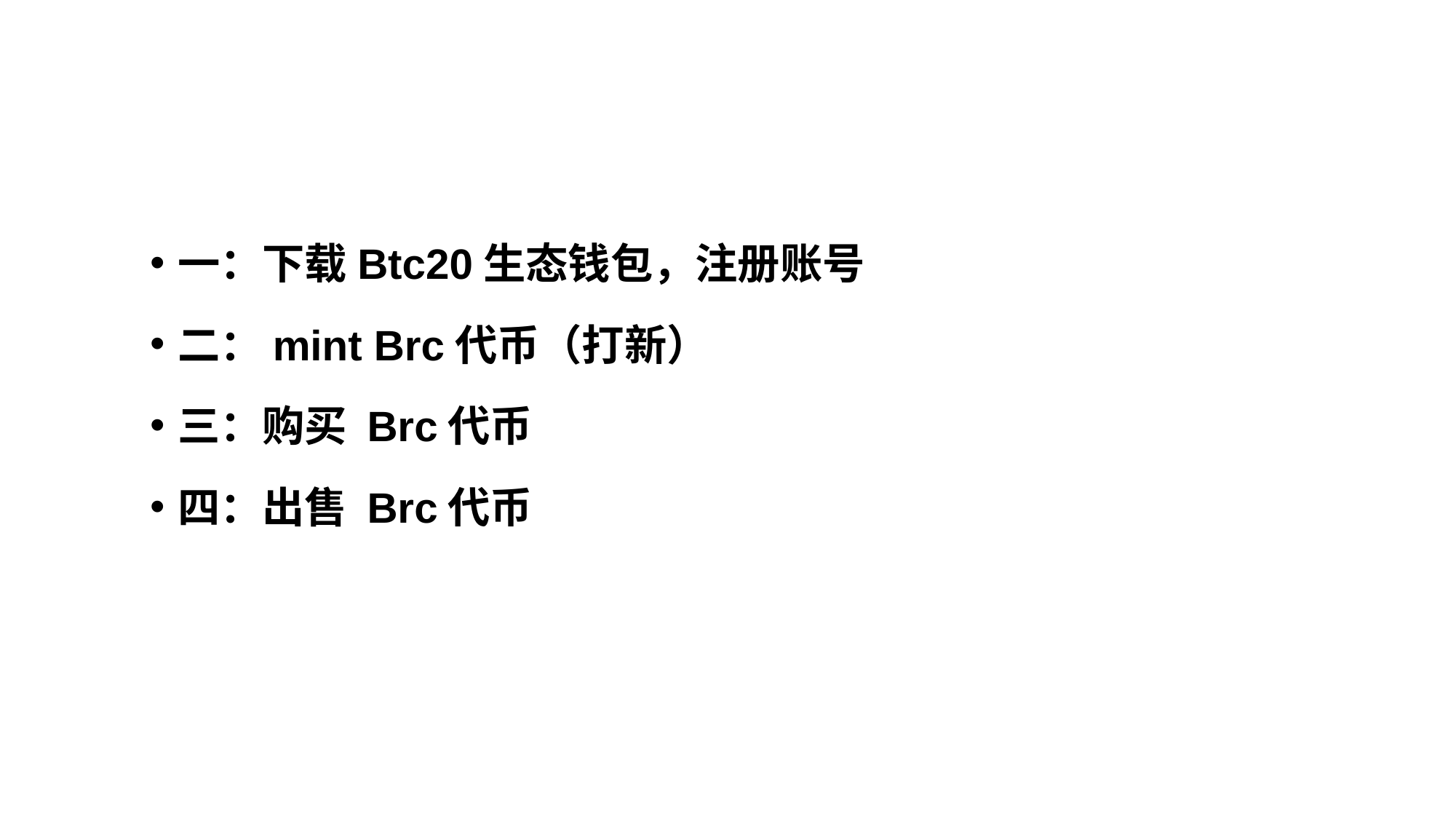

一：下载Btc20生态钱包，注册账号
二：mint Brc代币（打新）
三：购买 Brc代币
四：出售 Brc代币